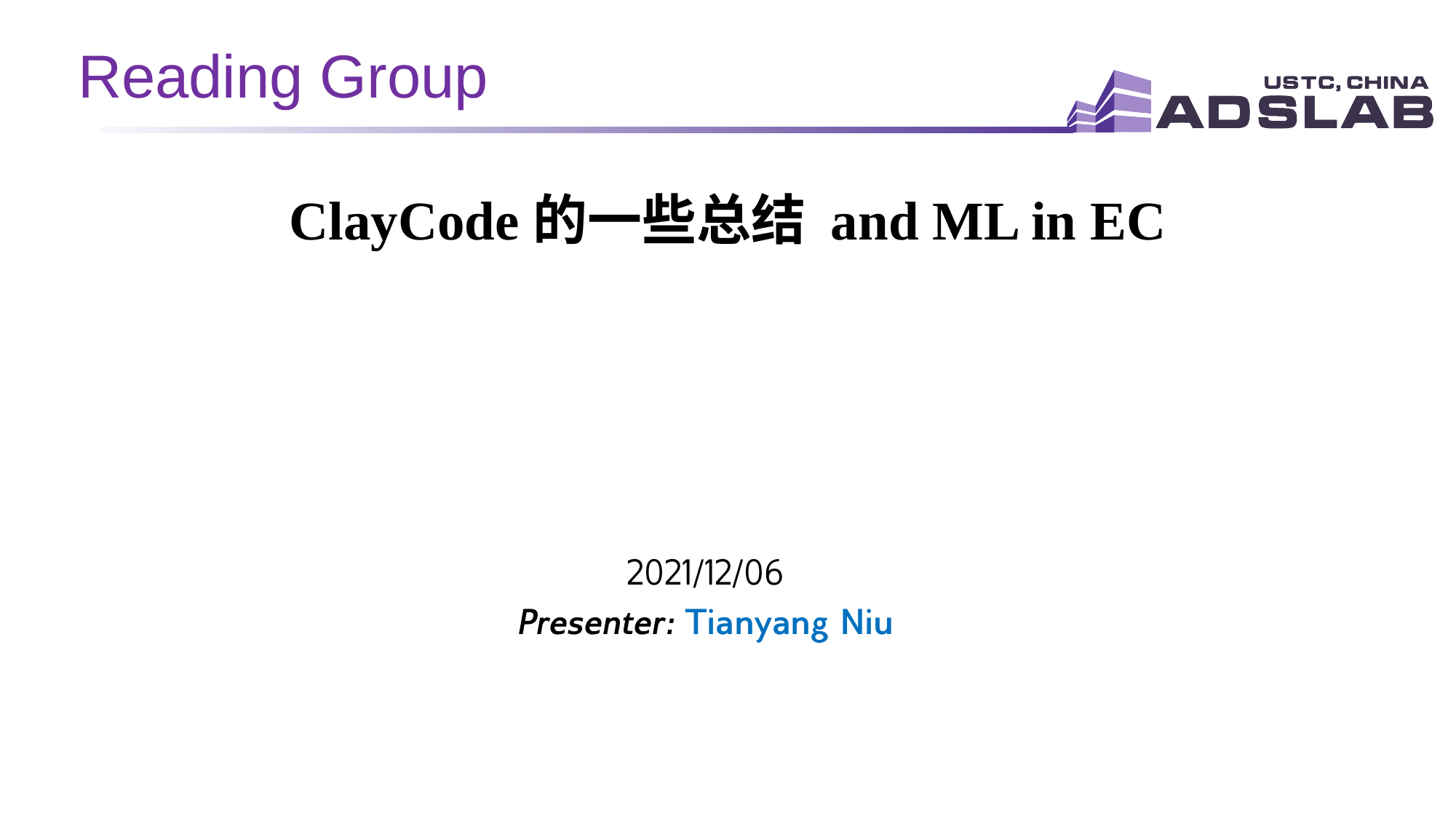

Reading Group
ClayCode的一些总结 and ML in EC
2021/12/06
Presenter: Tianyang Niu